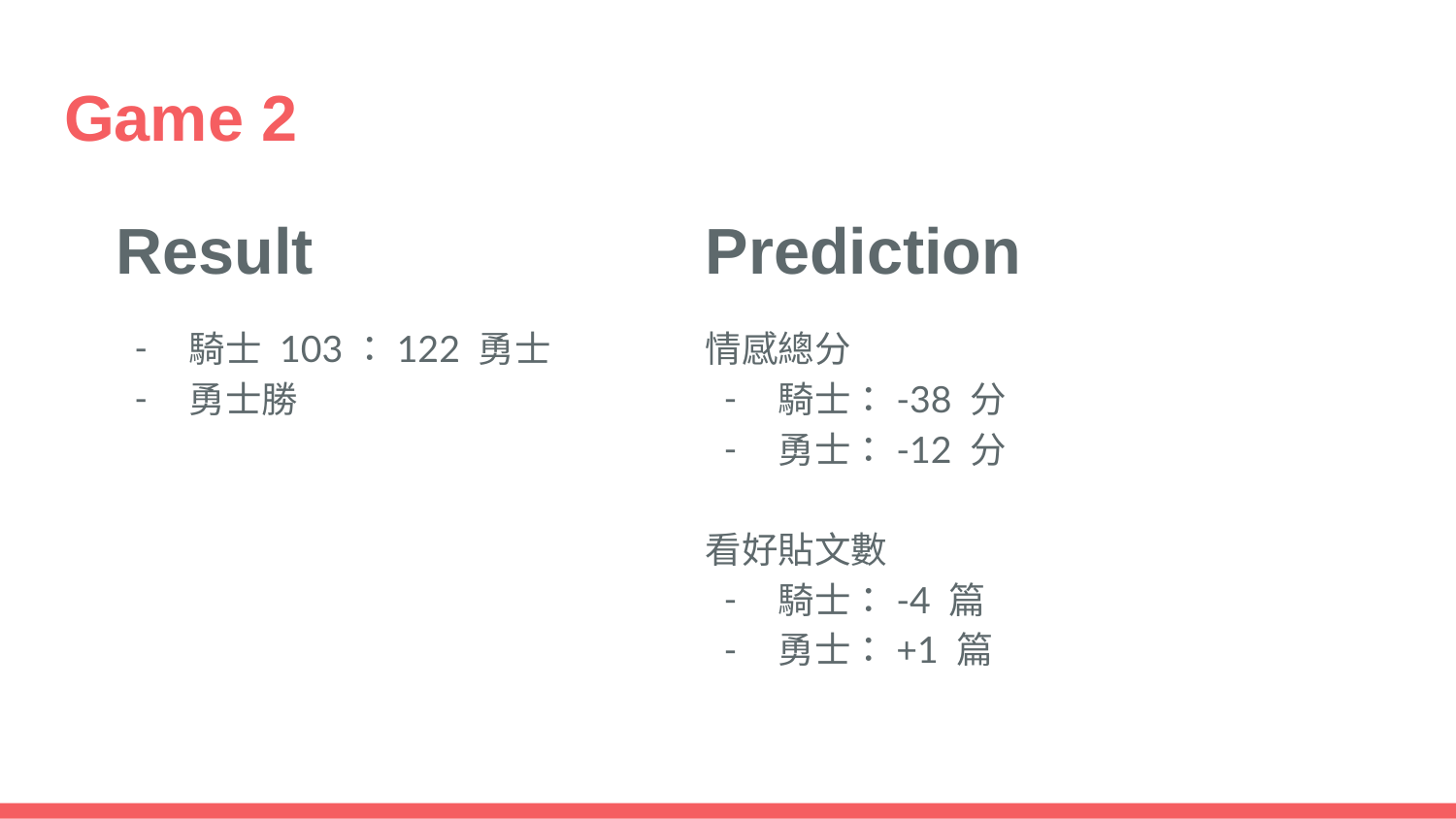

# Game 2
Result
騎士 103：122 勇士
勇士勝

Prediction
情感總分
騎士：-38 分
勇士：-12 分

看好貼文數
騎士：-4 篇
勇士：+1 篇